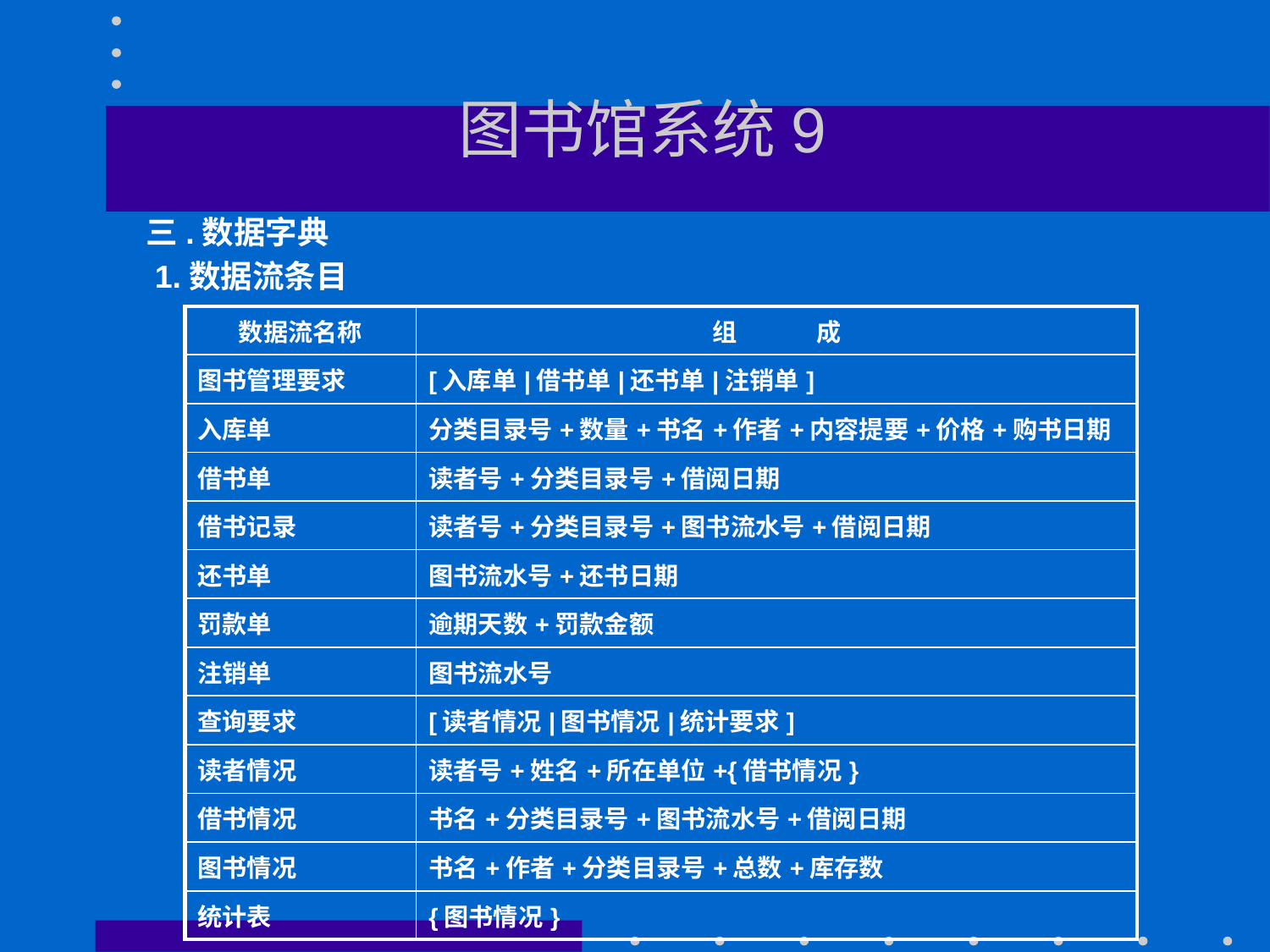

# 图书馆系统9
三.数据字典
   1.数据流条目
| 数据流名称 | 组 成 |
| --- | --- |
| 图书管理要求 | [入库单|借书单|还书单|注销单] |
| 入库单 | 分类目录号+数量+书名+作者+内容提要+价格+购书日期 |
| 借书单 | 读者号+分类目录号+借阅日期 |
| 借书记录 | 读者号+分类目录号+图书流水号+借阅日期 |
| 还书单 | 图书流水号+还书日期 |
| 罚款单 | 逾期天数+罚款金额 |
| 注销单 | 图书流水号 |
| 查询要求 | [读者情况|图书情况|统计要求] |
| 读者情况 | 读者号+姓名+所在单位+{借书情况} |
| 借书情况 | 书名+分类目录号+图书流水号+借阅日期 |
| 图书情况 | 书名+作者+分类目录号+总数+库存数 |
| 统计表 | {图书情况} |

93